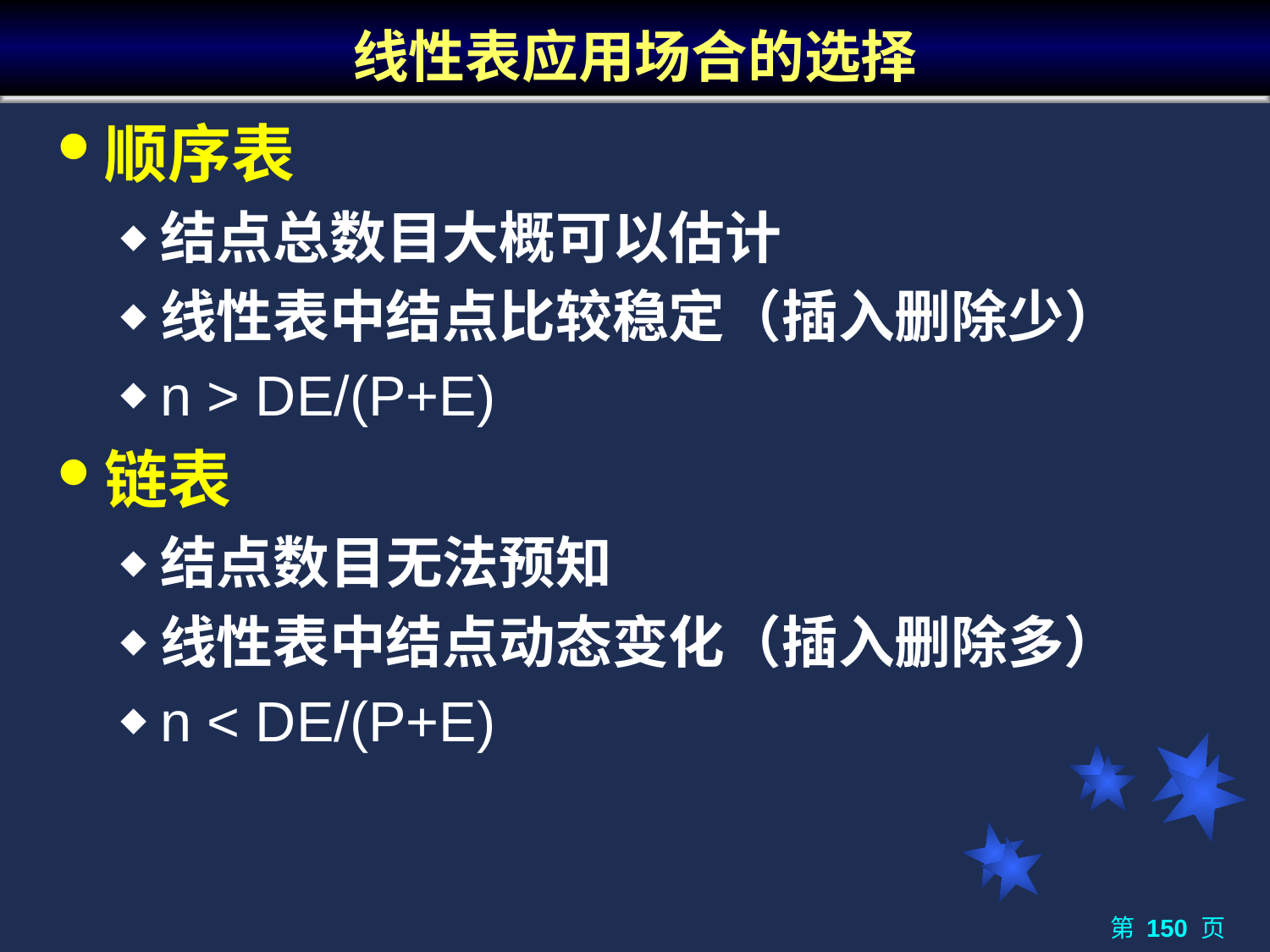

# 线性表应用场合的选择
顺序表
结点总数目大概可以估计
线性表中结点比较稳定（插入删除少）
n > DE/(P+E)
链表
结点数目无法预知
线性表中结点动态变化（插入删除多）
n < DE/(P+E)
第 150 页